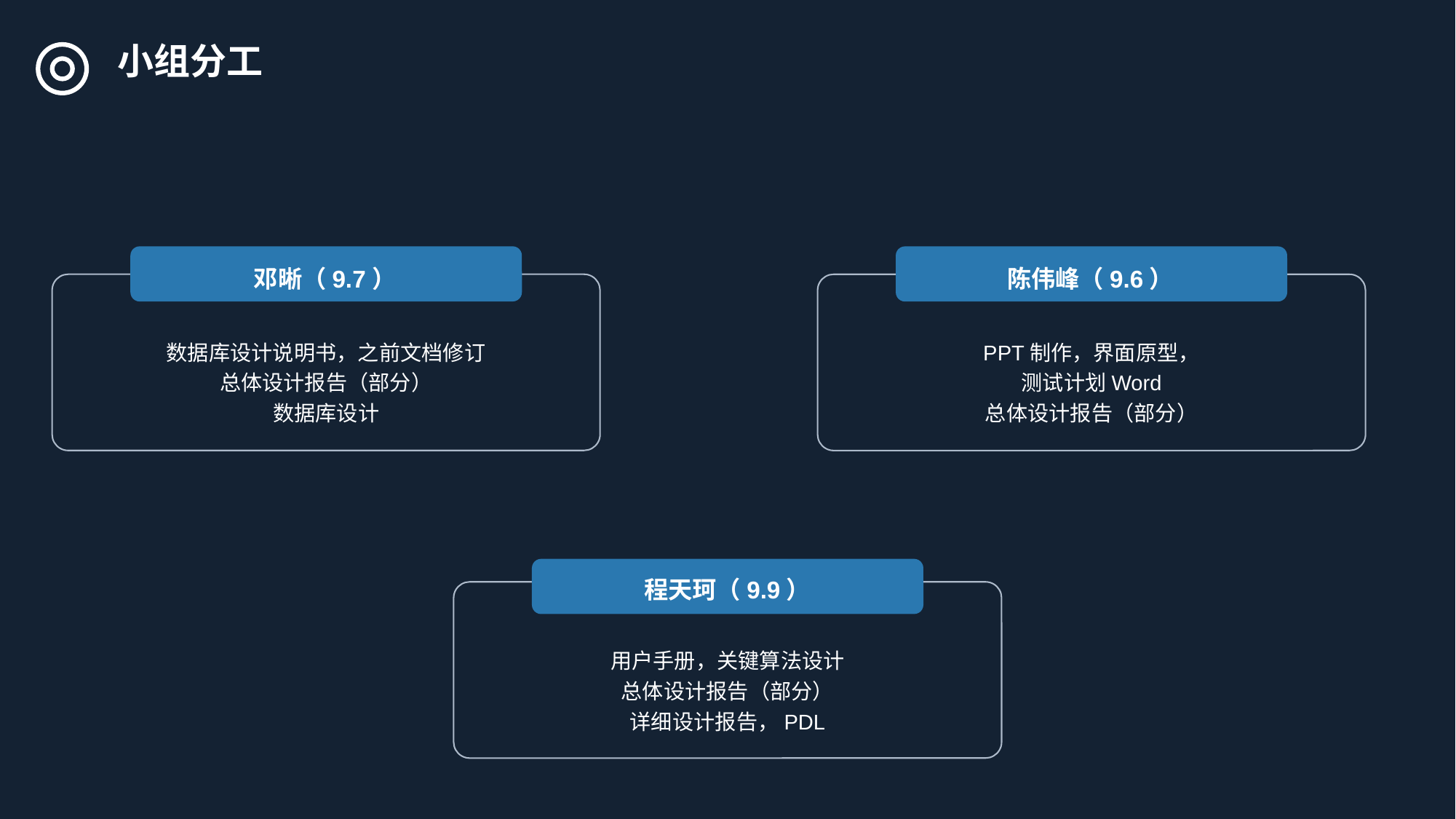

小组分工

邓晰（9.7）

数据库设计说明书，之前文档修订
总体设计报告（部分）
数据库设计

陈伟峰（9.6）

PPT制作，界面原型，
测试计划Word
总体设计报告（部分）

程天珂（9.9）

用户手册，关键算法设计
总体设计报告（部分）
详细设计报告，PDL